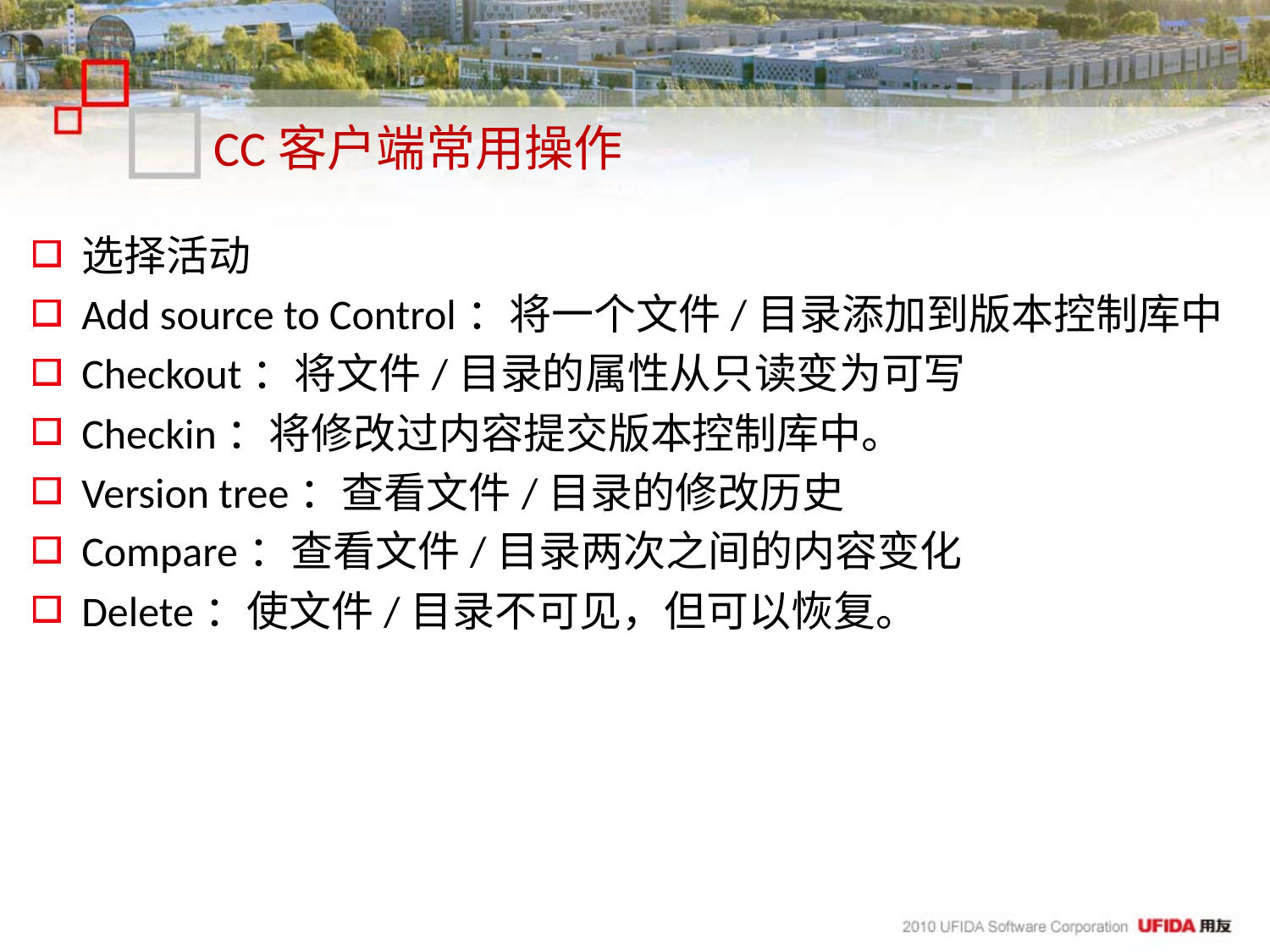

# CC客户端常用操作
选择活动
Add source to Control：将一个文件/目录添加到版本控制库中
Checkout：将文件/目录的属性从只读变为可写
Checkin：将修改过内容提交版本控制库中。
Version tree：查看文件/目录的修改历史
Compare：查看文件/目录两次之间的内容变化
Delete：使文件/目录不可见，但可以恢复。